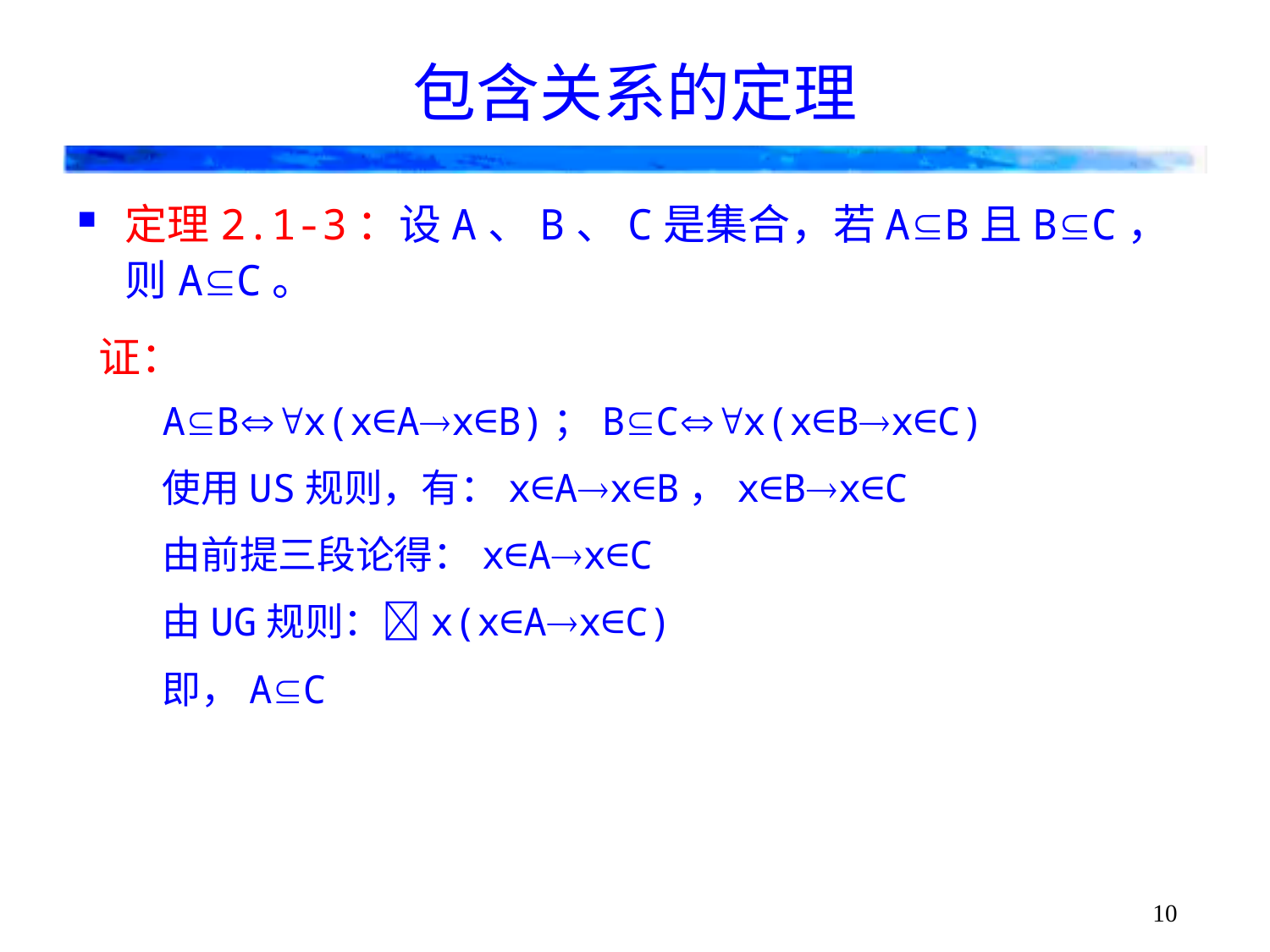

# 包含关系的定理
定理2.1-3：设A、B、C是集合，若A⊆B且B⊆C，则A⊆C。
证：
A⊆B⇔∀x(x∈A→x∈B)；B⊆C⇔∀x(x∈B→x∈C)
使用US规则，有：x∈A→x∈B，x∈B→x∈C
由前提三段论得：x∈A→x∈C
由UG规则：∀x(x∈A→x∈C)
即，A⊆C
10